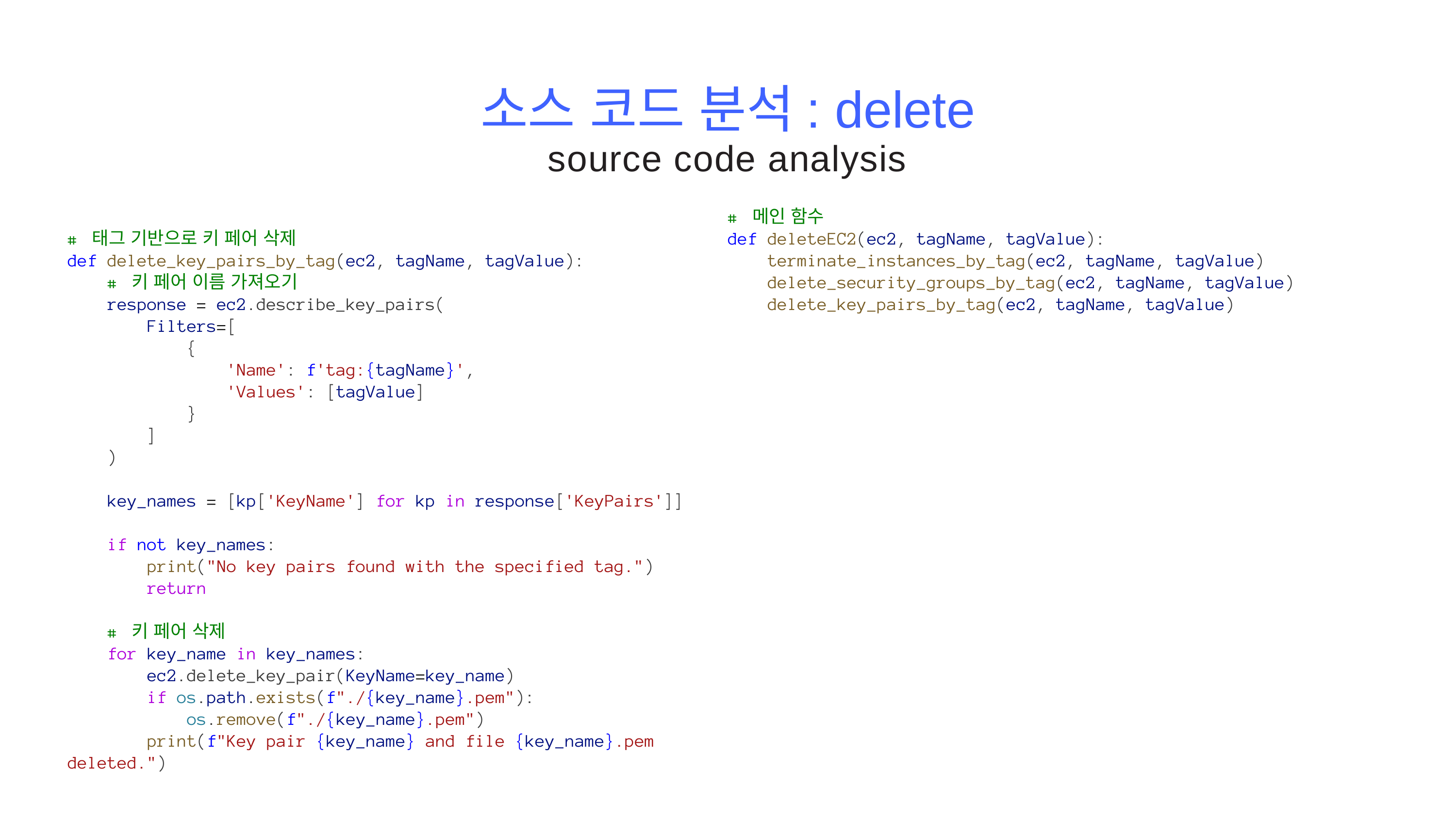

소스 코드 분석: delete
source code analysis
# 태그 기반으로 키 페어 삭제
def delete_key_pairs_by_tag(ec2, tagName, tagValue):
    # 키 페어 이름 가져오기
    response = ec2.describe_key_pairs(
        Filters=[
            {
                'Name': f'tag:{tagName}',
                'Values': [tagValue]
            }
        ]
    )

    key_names = [kp['KeyName'] for kp in response['KeyPairs']]

    if not key_names:
        print("No key pairs found with the specified tag.")
        return

    # 키 페어 삭제
    for key_name in key_names:
        ec2.delete_key_pair(KeyName=key_name)
        if os.path.exists(f"./{key_name}.pem"):
            os.remove(f"./{key_name}.pem")
        print(f"Key pair {key_name} and file {key_name}.pem deleted.")
# 메인 함수
def deleteEC2(ec2, tagName, tagValue):
    terminate_instances_by_tag(ec2, tagName, tagValue)
    delete_security_groups_by_tag(ec2, tagName, tagValue)
    delete_key_pairs_by_tag(ec2, tagName, tagValue)